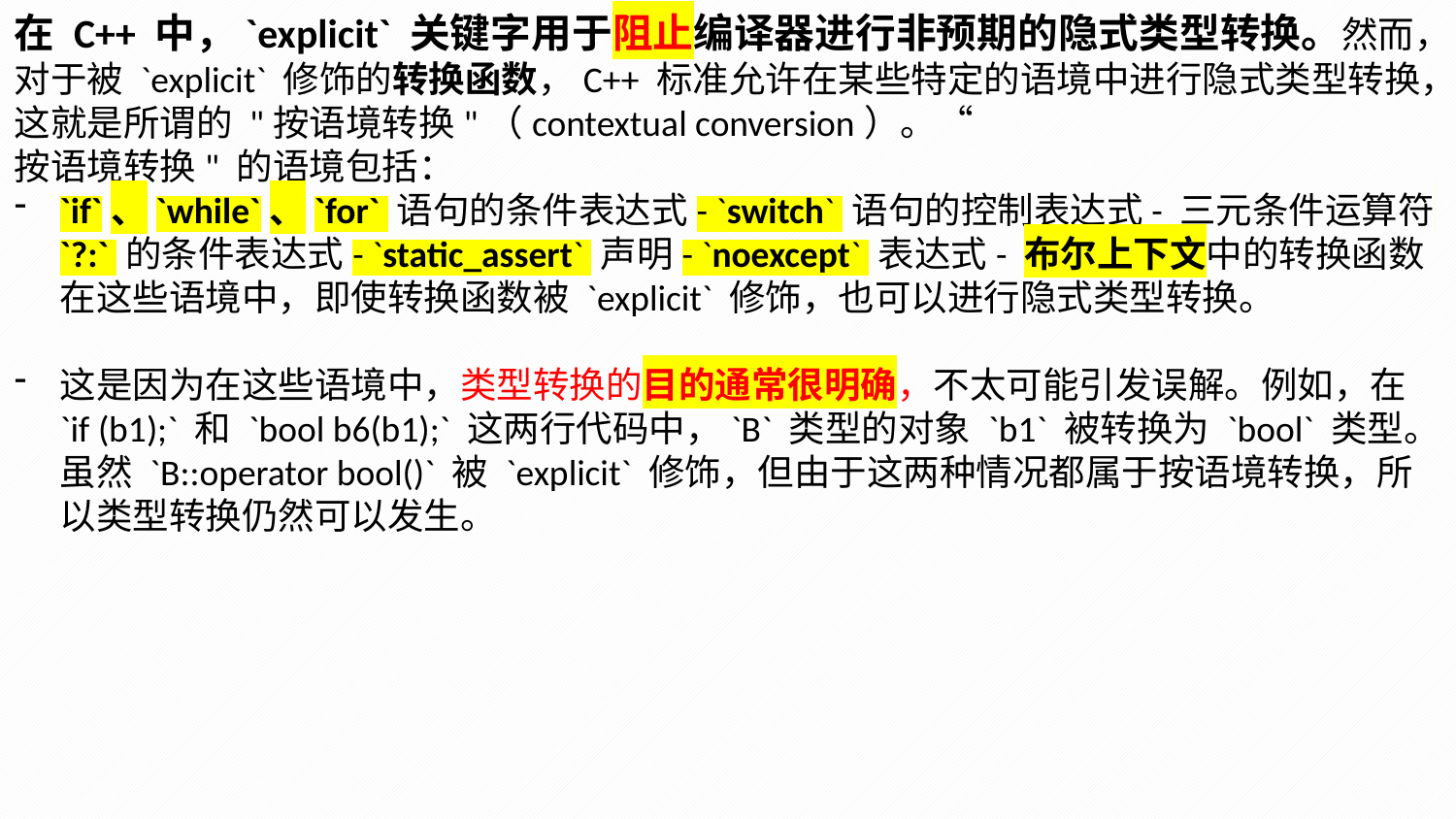

在 C++ 中，`explicit` 关键字用于阻止编译器进行非预期的隐式类型转换。然而，对于被 `explicit` 修饰的转换函数，C++ 标准允许在某些特定的语境中进行隐式类型转换，这就是所谓的 "按语境转换"（contextual conversion）。“
按语境转换" 的语境包括：
`if`、`while`、`for` 语句的条件表达式- `switch` 语句的控制表达式- 三元条件运算符 `?:` 的条件表达式- `static_assert` 声明- `noexcept` 表达式- 布尔上下文中的转换函数在这些语境中，即使转换函数被 `explicit` 修饰，也可以进行隐式类型转换。

这是因为在这些语境中，类型转换的目的通常很明确，不太可能引发误解。例如，在 `if (b1);` 和 `bool b6(b1);` 这两行代码中，`B` 类型的对象 `b1` 被转换为 `bool` 类型。虽然 `B::operator bool()` 被 `explicit` 修饰，但由于这两种情况都属于按语境转换，所以类型转换仍然可以发生。